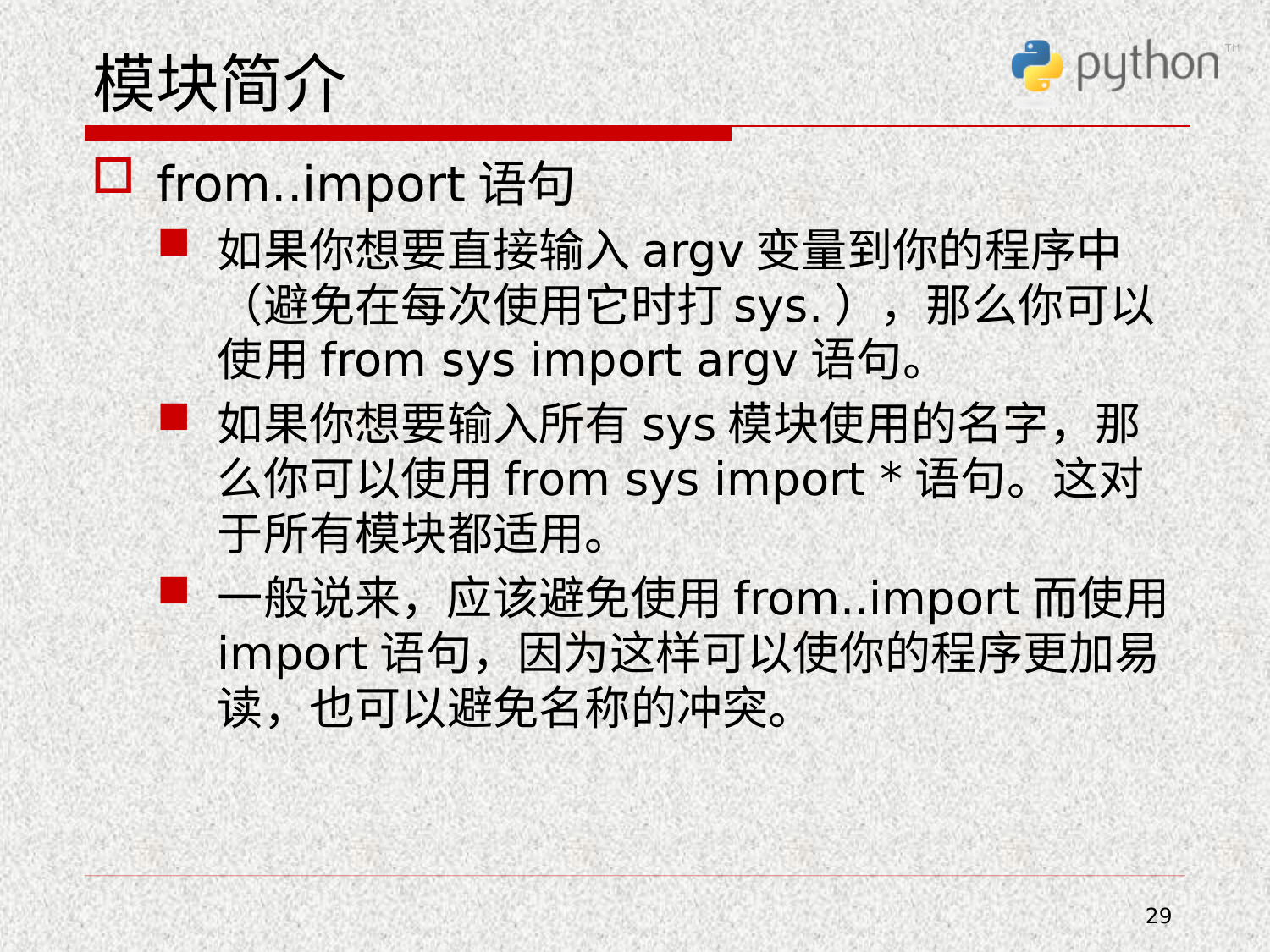

# 模块简介
from..import语句
如果你想要直接输入argv变量到你的程序中（避免在每次使用它时打sys.），那么你可以使用from sys import argv语句。
如果你想要输入所有sys模块使用的名字，那么你可以使用from sys import *语句。这对于所有模块都适用。
一般说来，应该避免使用from..import而使用import语句，因为这样可以使你的程序更加易读，也可以避免名称的冲突。

29